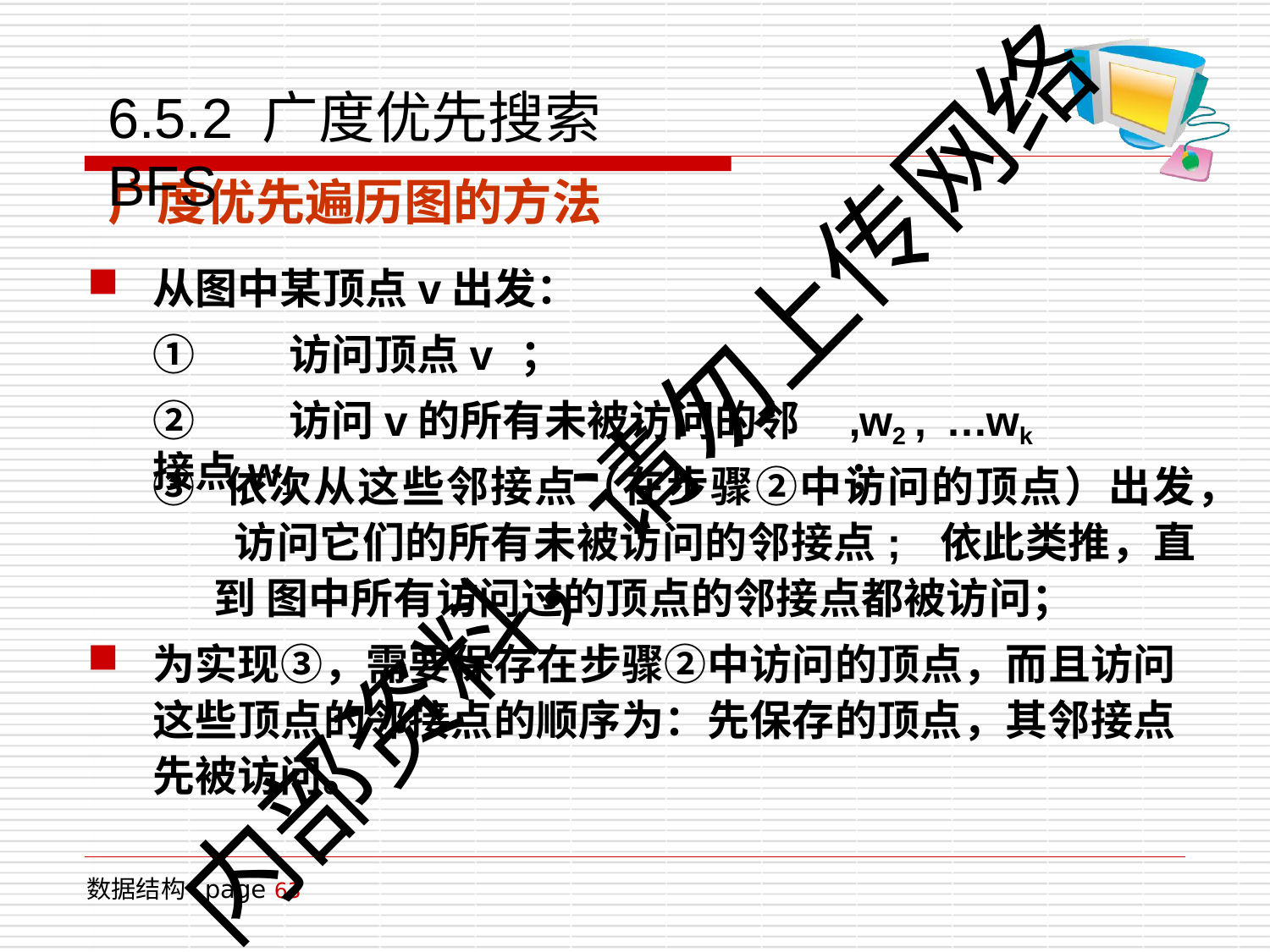

# 6.5.2 广度优先搜索BFS

广度优先遍历图的方法
从图中某顶点v出发：
①	访问顶点v ；
②	访问v的所有未被访问的邻接点w1
,w2 , …wk	；
内部资料，请勿上传网络
③ 依次从这些邻接点（在步骤②中访问的顶点）出发，  访问它们的所有未被访问的邻接点; 依此类推，直到 图中所有访问过的顶点的邻接点都被访问；
为实现③，需要保存在步骤②中访问的顶点，而且访问 这些顶点的邻接点的顺序为：先保存的顶点，其邻接点 先被访问。

数据结构 page 63